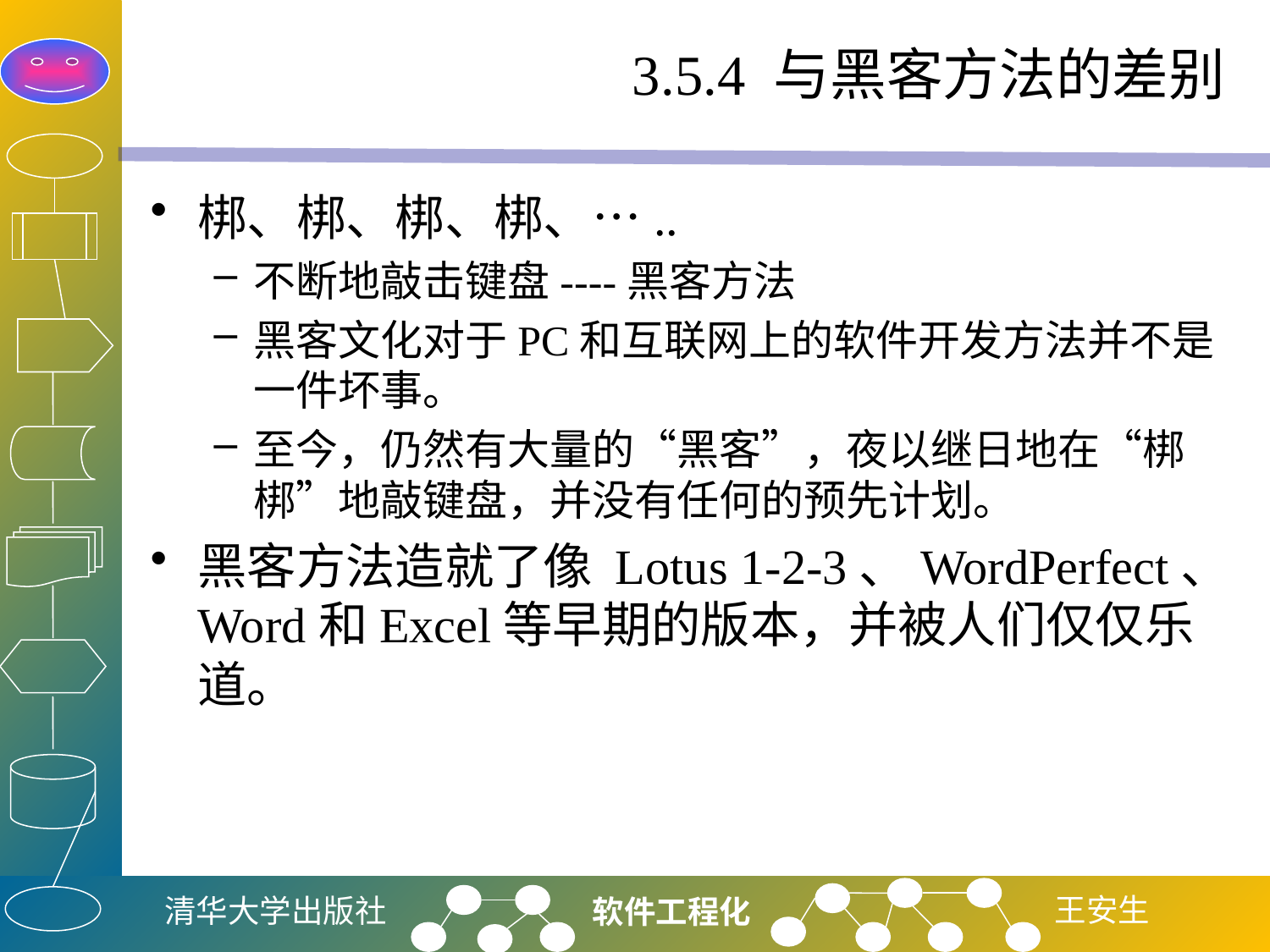

# 3.5.4 与黑客方法的差别
梆、梆、梆、梆、…..
不断地敲击键盘----黑客方法
黑客文化对于PC和互联网上的软件开发方法并不是一件坏事。
至今，仍然有大量的“黑客”，夜以继日地在“梆梆”地敲键盘，并没有任何的预先计划。
黑客方法造就了像 Lotus 1-2-3、WordPerfect、Word和Excel等早期的版本，并被人们仅仅乐道。